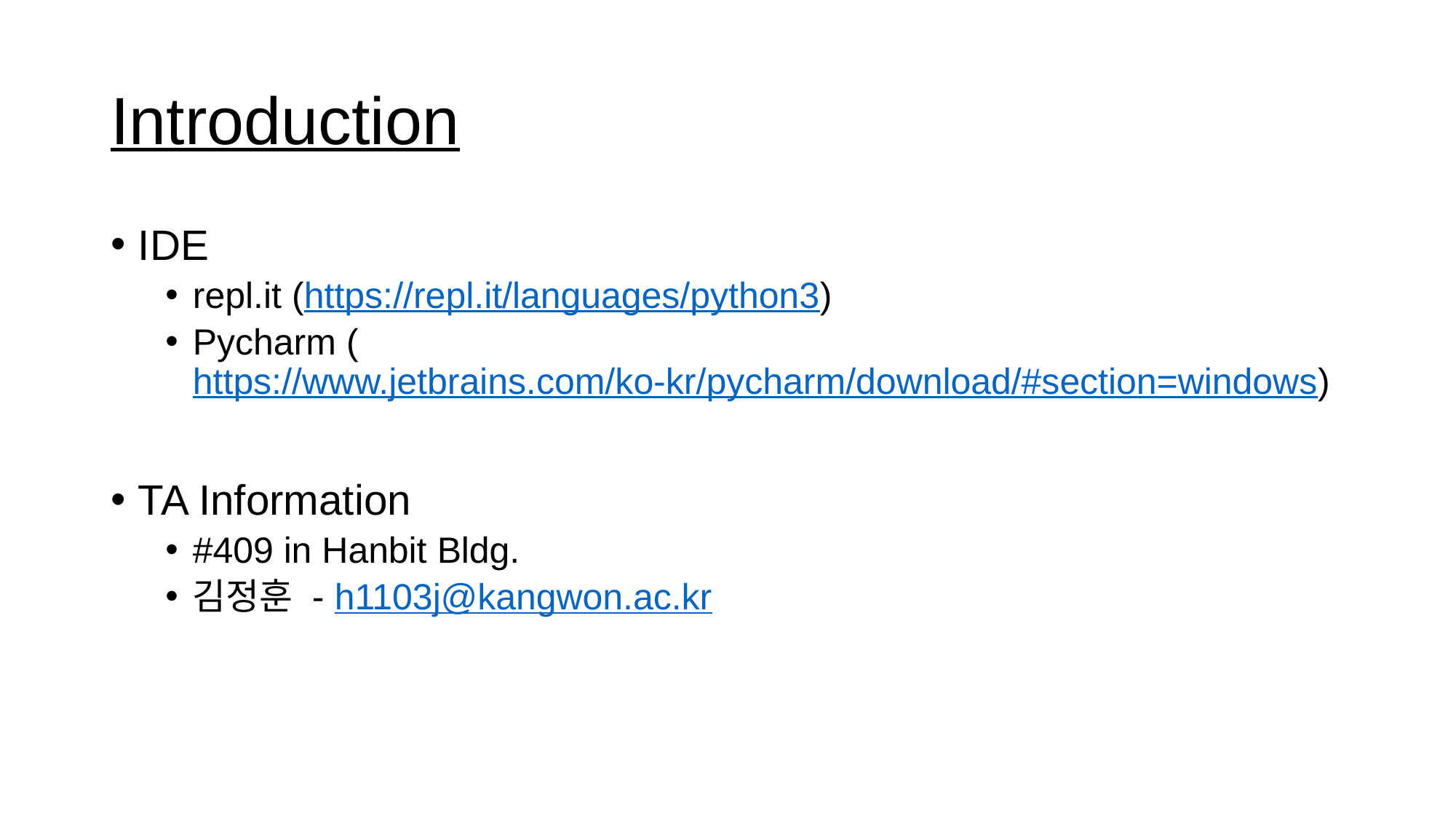

# Introduction
IDE
repl.it (https://repl.it/languages/python3)
Pycharm (https://www.jetbrains.com/ko-kr/pycharm/download/#section=windows)

TA Information
#409 in Hanbit Bldg.
김정훈 - h1103j@kangwon.ac.kr